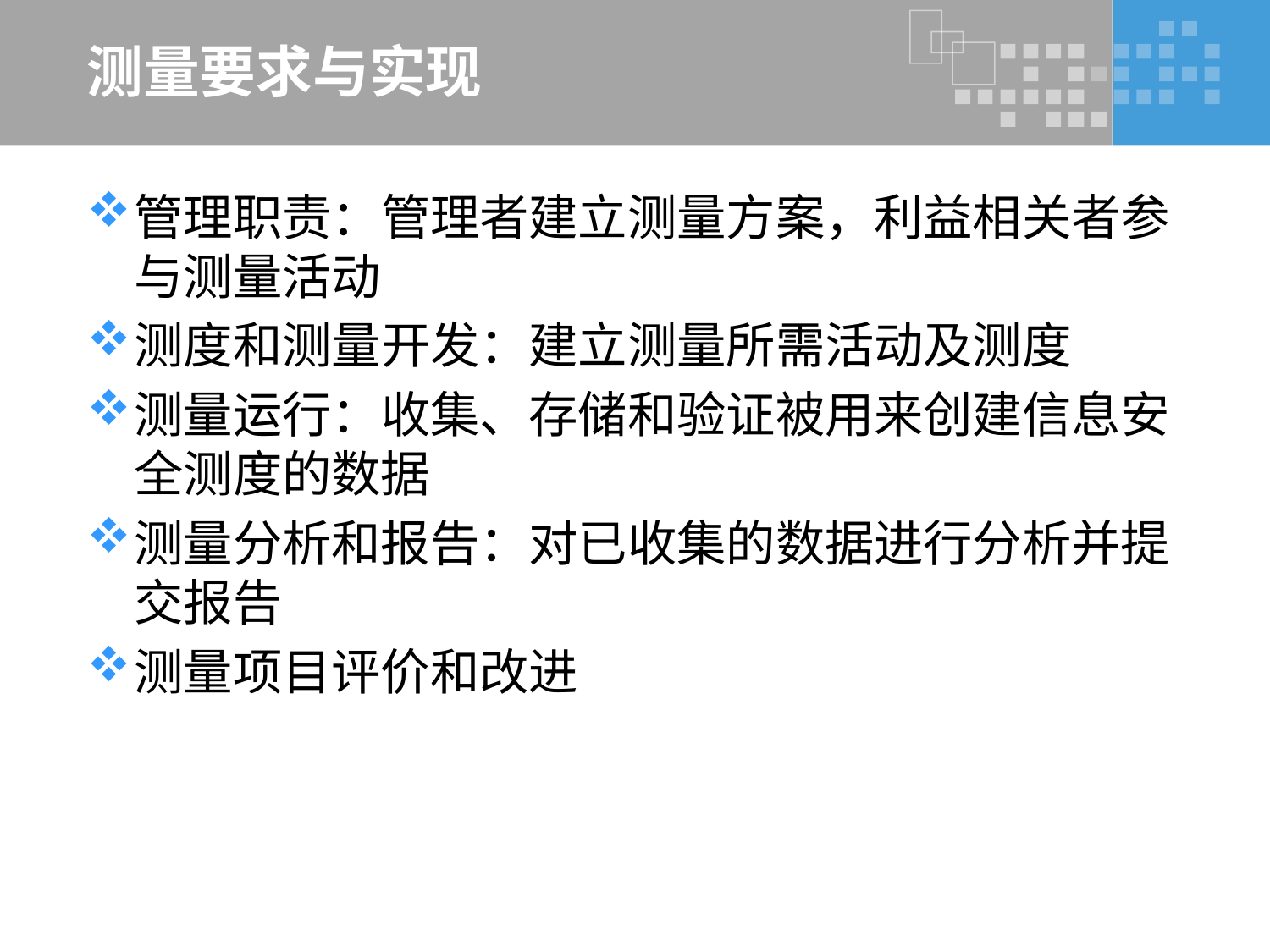

# 测量要求与实现
管理职责：管理者建立测量方案，利益相关者参与测量活动
测度和测量开发：建立测量所需活动及测度
测量运行：收集、存储和验证被用来创建信息安全测度的数据
测量分析和报告：对已收集的数据进行分析并提交报告
测量项目评价和改进

51